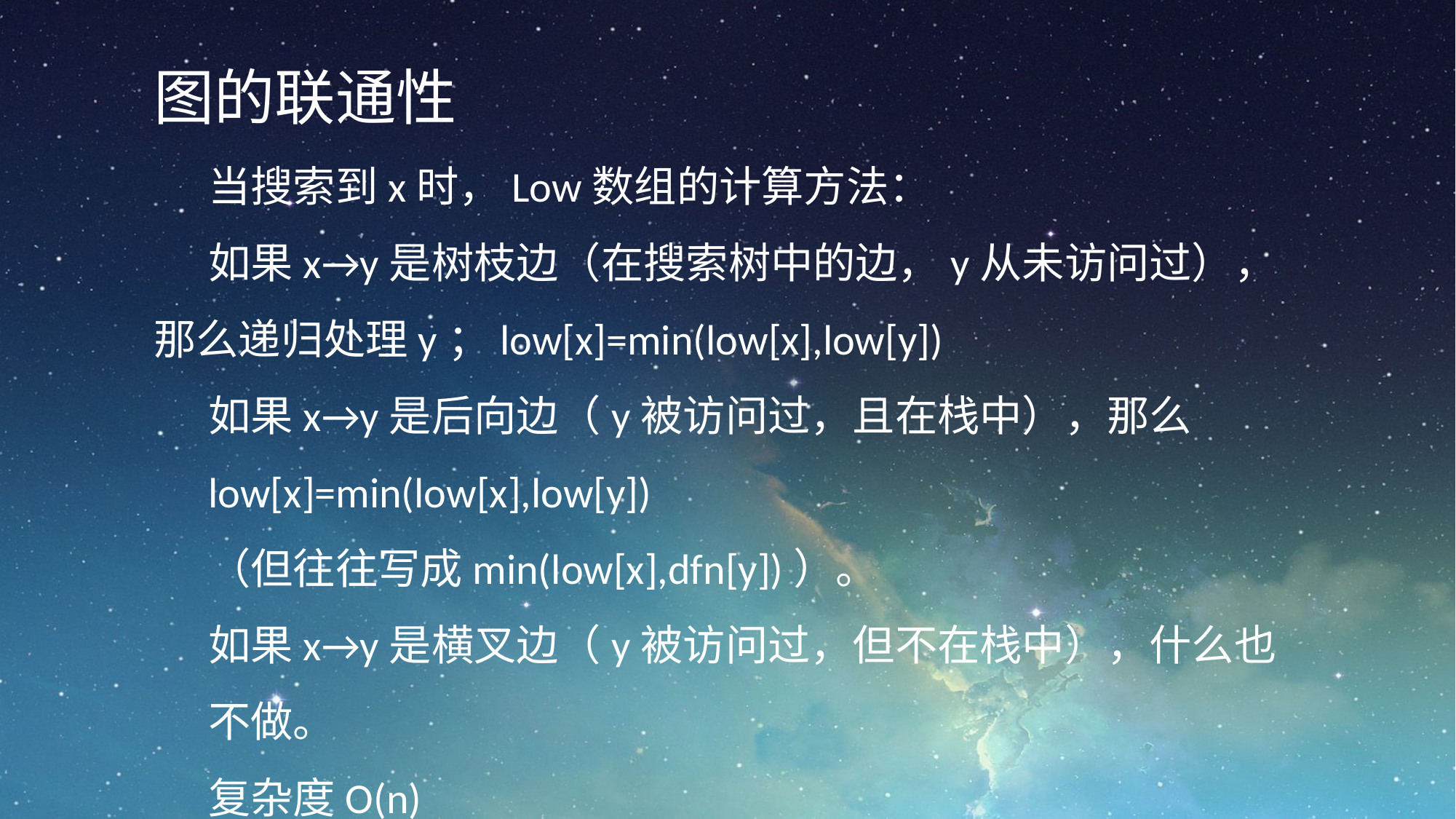

图的联通性
当搜索到x时，Low数组的计算方法：
如果x→y是树枝边（在搜索树中的边，y从未访问过），那么递归处理y；low[x]=min(low[x],low[y])
如果x→y是后向边（y被访问过，且在栈中），那么
low[x]=min(low[x],low[y])
（但往往写成min(low[x],dfn[y])）。
如果x→y是横叉边（y被访问过，但不在栈中），什么也
不做。
复杂度O(n)